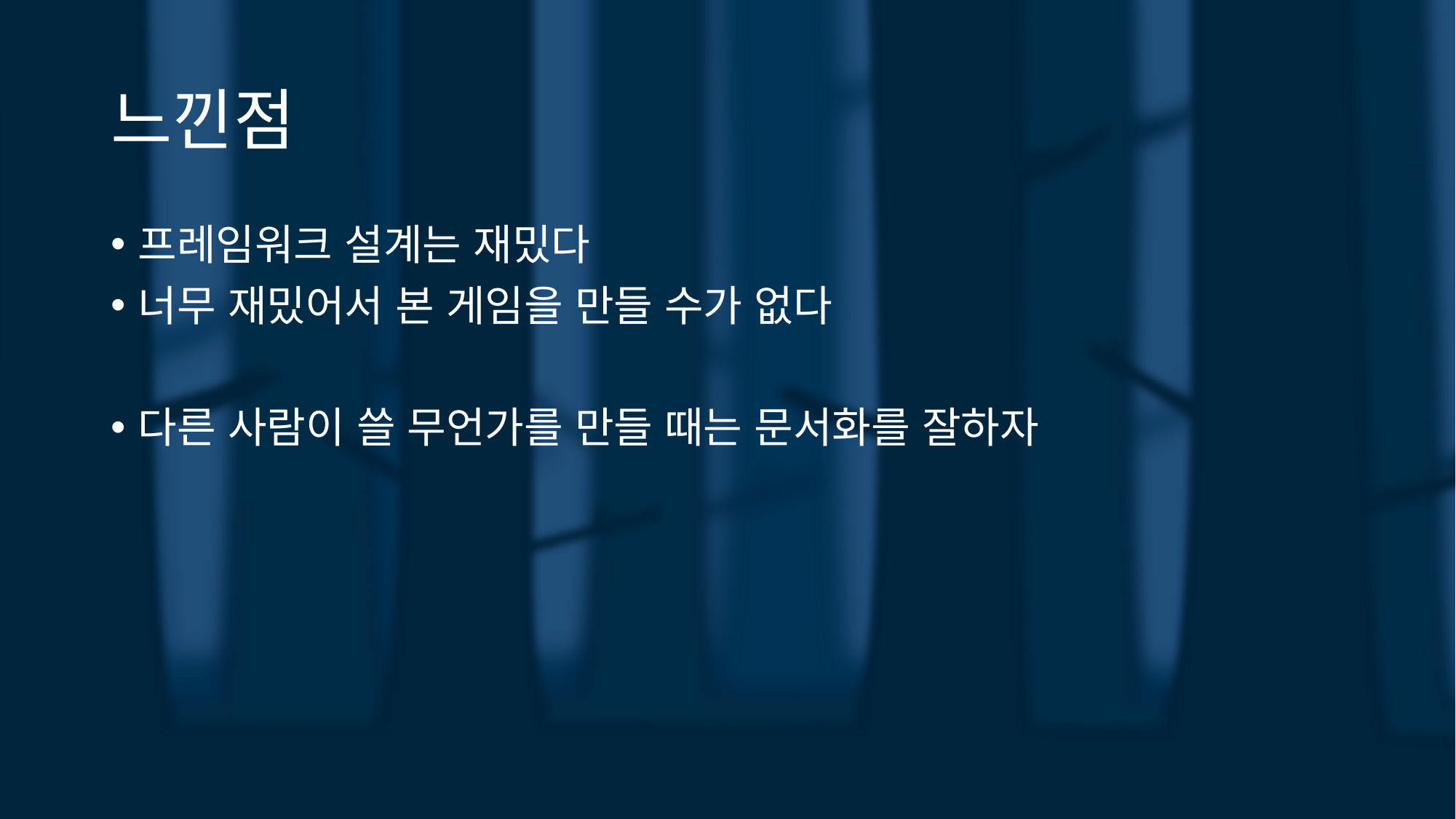

# 느낀점
프레임워크 설계는 재밌다
너무 재밌어서 본 게임을 만들 수가 없다

다른 사람이 쓸 무언가를 만들 때는 문서화를 잘하자